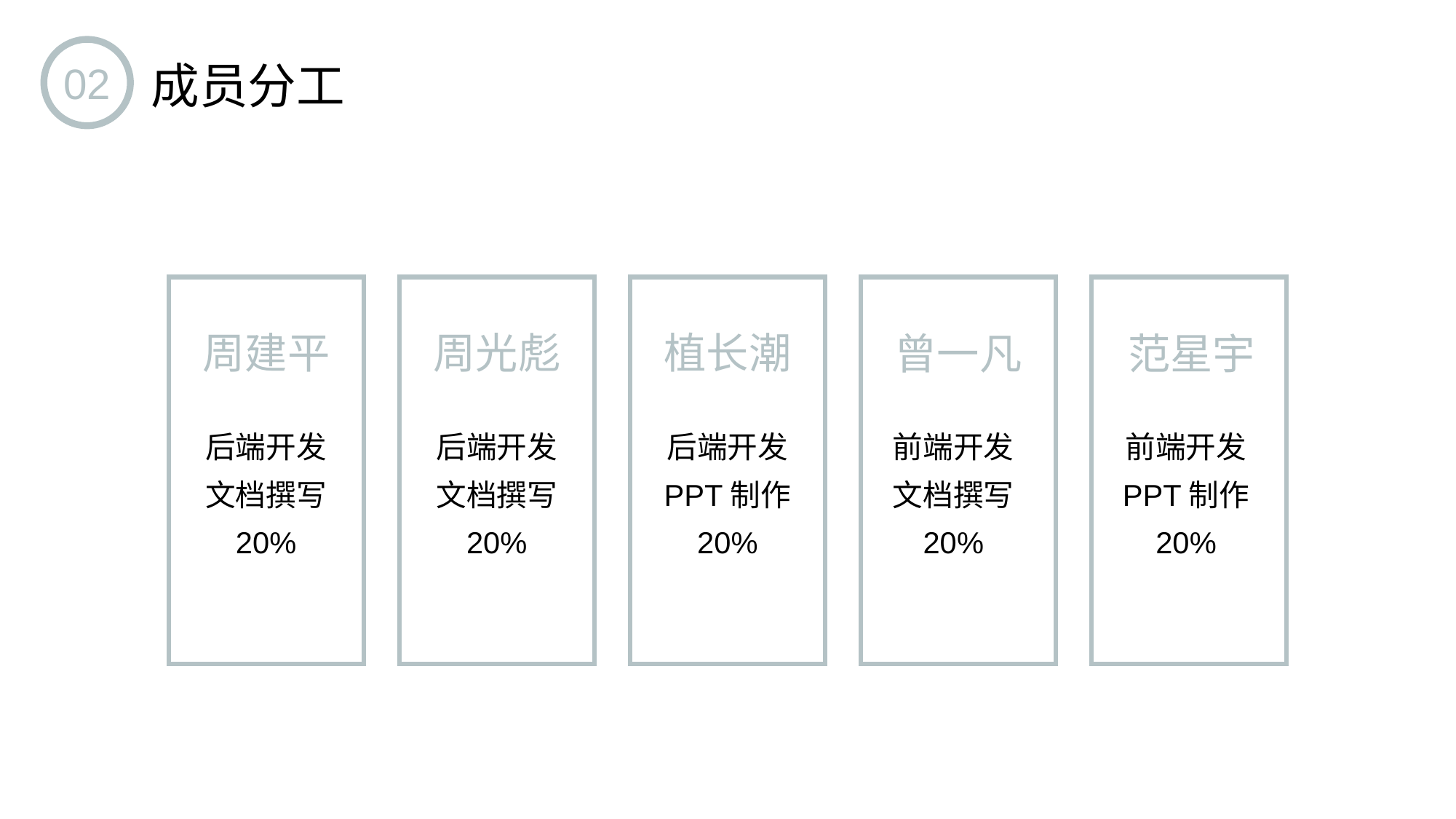

02
成员分工

周建平
周光彪
植长潮
曾一凡
范星宇
后端开发
文档撰写
20%

后端开发
文档撰写
20%

后端开发
PPT制作
20%

前端开发
文档撰写
20%
前端开发
PPT制作
20%